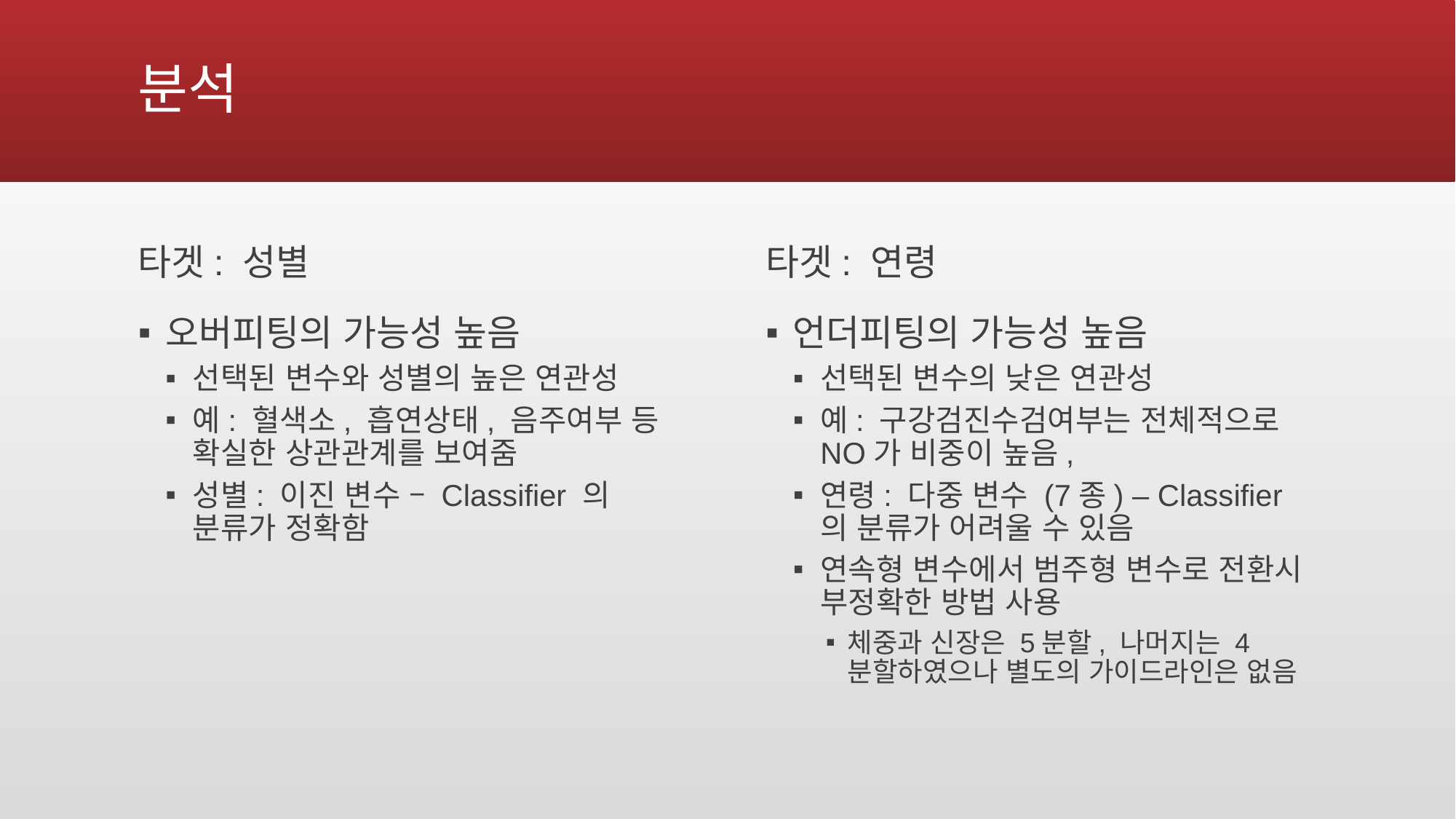

# 분석
타겟: 성별
타겟: 연령
오버피팅의 가능성 높음
선택된 변수와 성별의 높은 연관성
예: 혈색소, 흡연상태, 음주여부 등 확실한 상관관계를 보여줌
성별: 이진 변수 – Classifier 의 분류가 정확함
언더피팅의 가능성 높음
선택된 변수의 낮은 연관성
예: 구강검진수검여부는 전체적으로 NO가 비중이 높음,
연령: 다중 변수 (7종) – Classifier 의 분류가 어려울 수 있음
연속형 변수에서 범주형 변수로 전환시 부정확한 방법 사용
체중과 신장은 5분할, 나머지는 4분할하였으나 별도의 가이드라인은 없음